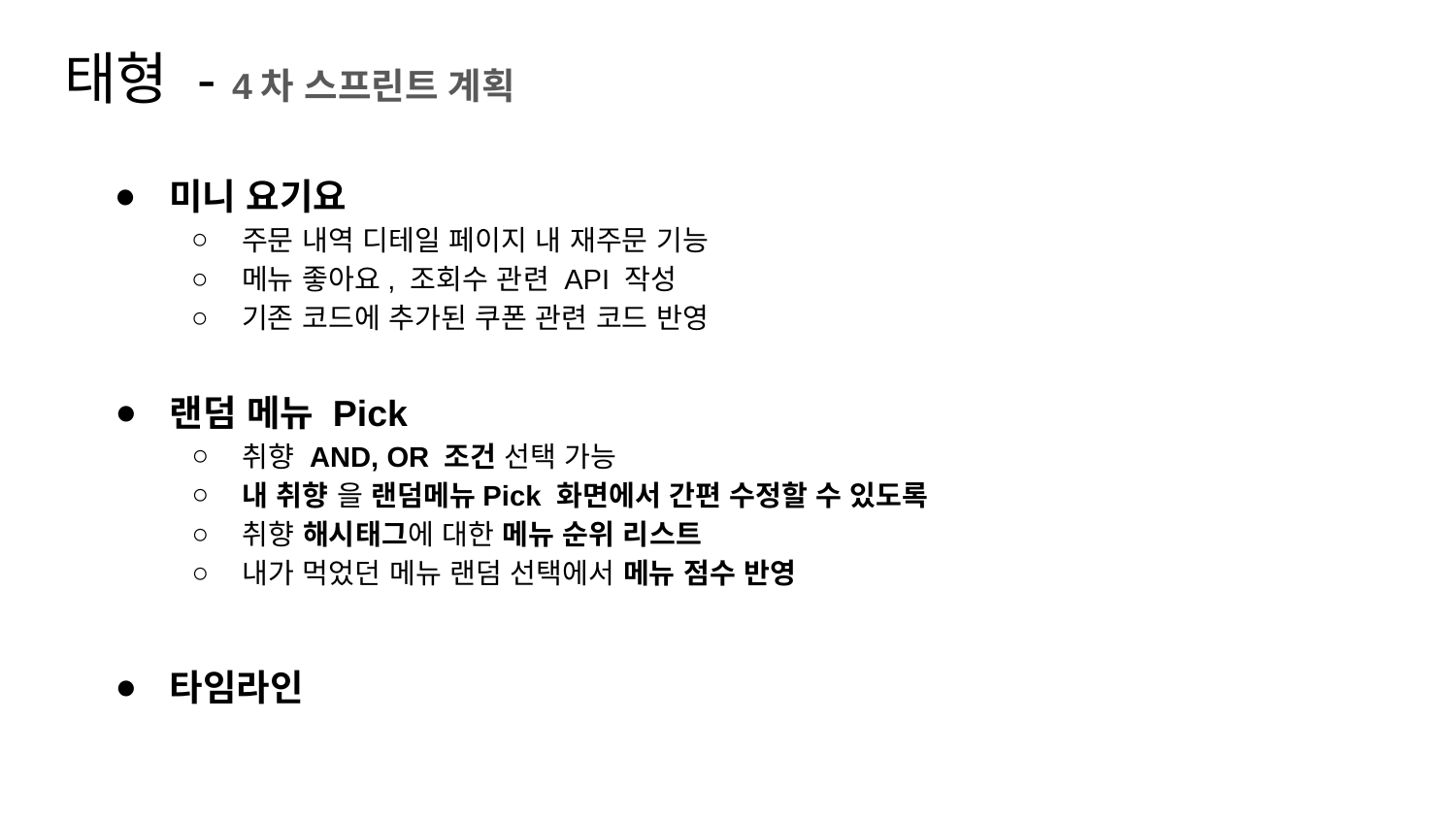

# 태형 - 4차 스프린트 계획
미니 요기요
주문 내역 디테일 페이지 내 재주문 기능
메뉴 좋아요, 조회수 관련 API 작성
기존 코드에 추가된 쿠폰 관련 코드 반영

랜덤 메뉴 Pick
취향 AND, OR 조건 선택 가능
내 취향 을 랜덤메뉴Pick 화면에서 간편 수정할 수 있도록
취향 해시태그에 대한 메뉴 순위 리스트
내가 먹었던 메뉴 랜덤 선택에서 메뉴 점수 반영

타임라인